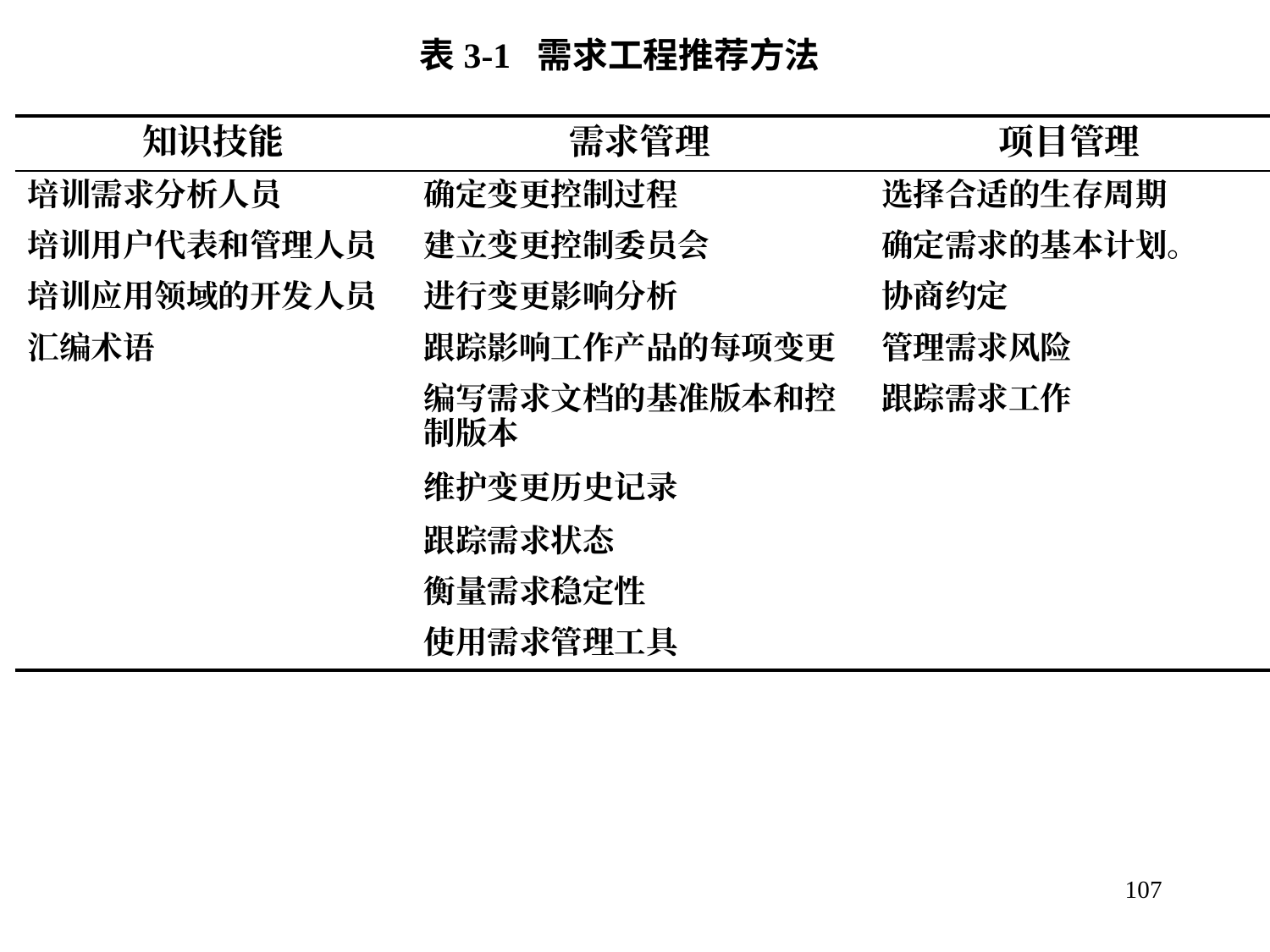

表3-1  需求工程推荐方法
| 知识技能 | 需求管理 | 项目管理 |
| --- | --- | --- |
| 培训需求分析人员 | 确定变更控制过程 | 选择合适的生存周期 |
| 培训用户代表和管理人员 | 建立变更控制委员会 | 确定需求的基本计划。 |
| 培训应用领域的开发人员 | 进行变更影响分析 | 协商约定 |
| 汇编术语 | 跟踪影响工作产品的每项变更 | 管理需求风险 |
|  | 编写需求文档的基准版本和控制版本 | 跟踪需求工作 |
|  | 维护变更历史记录 |  |
|  | 跟踪需求状态 |  |
|  | 衡量需求稳定性 |  |
|  | 使用需求管理工具 |  |

107